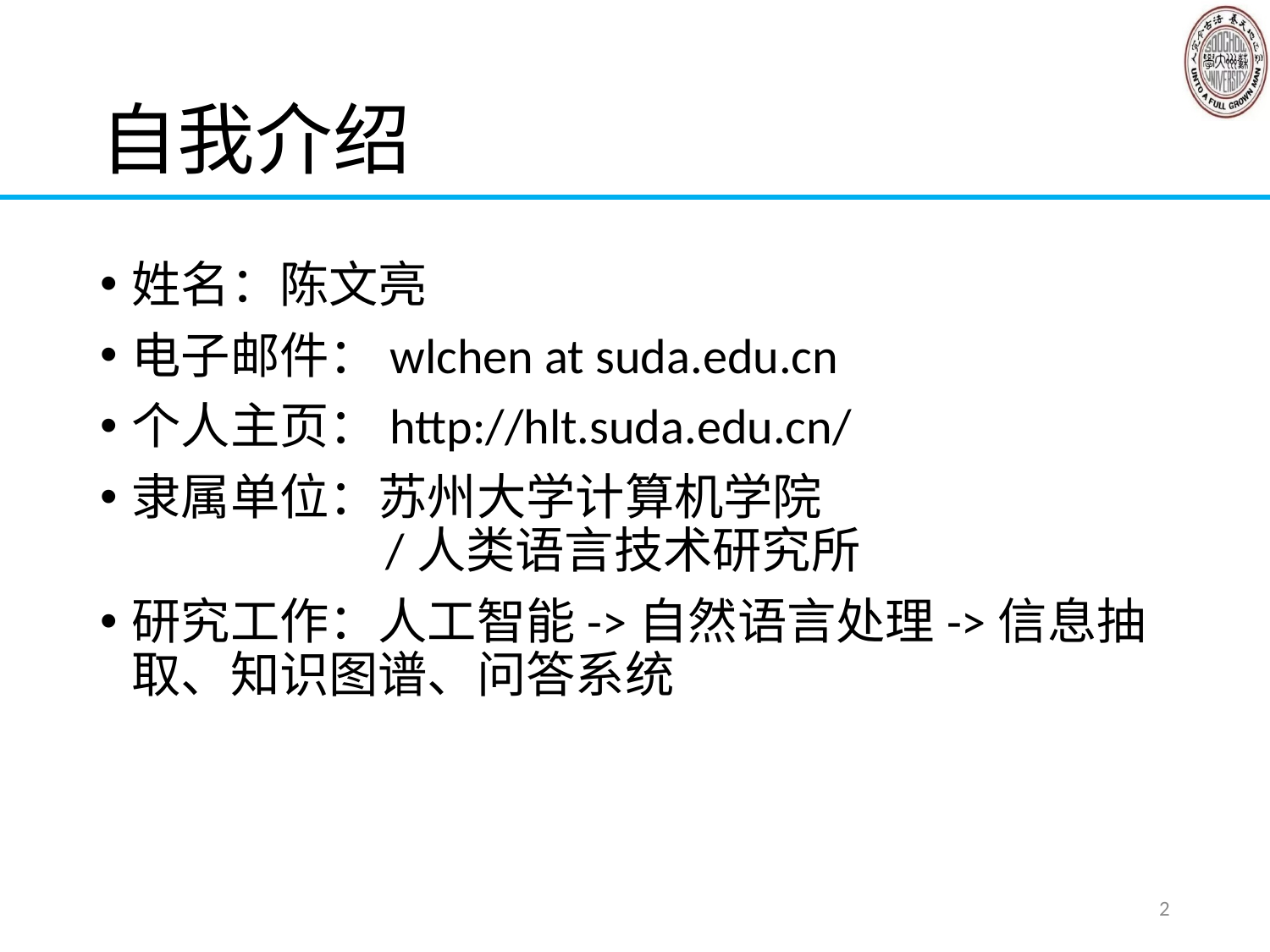

# 自我介绍
姓名：陈文亮
电子邮件：wlchen at suda.edu.cn
个人主页：http://hlt.suda.edu.cn/
隶属单位：苏州大学计算机学院
                      /人类语言技术研究所
研究工作：人工智能->自然语言处理->信息抽取、知识图谱、问答系统
2